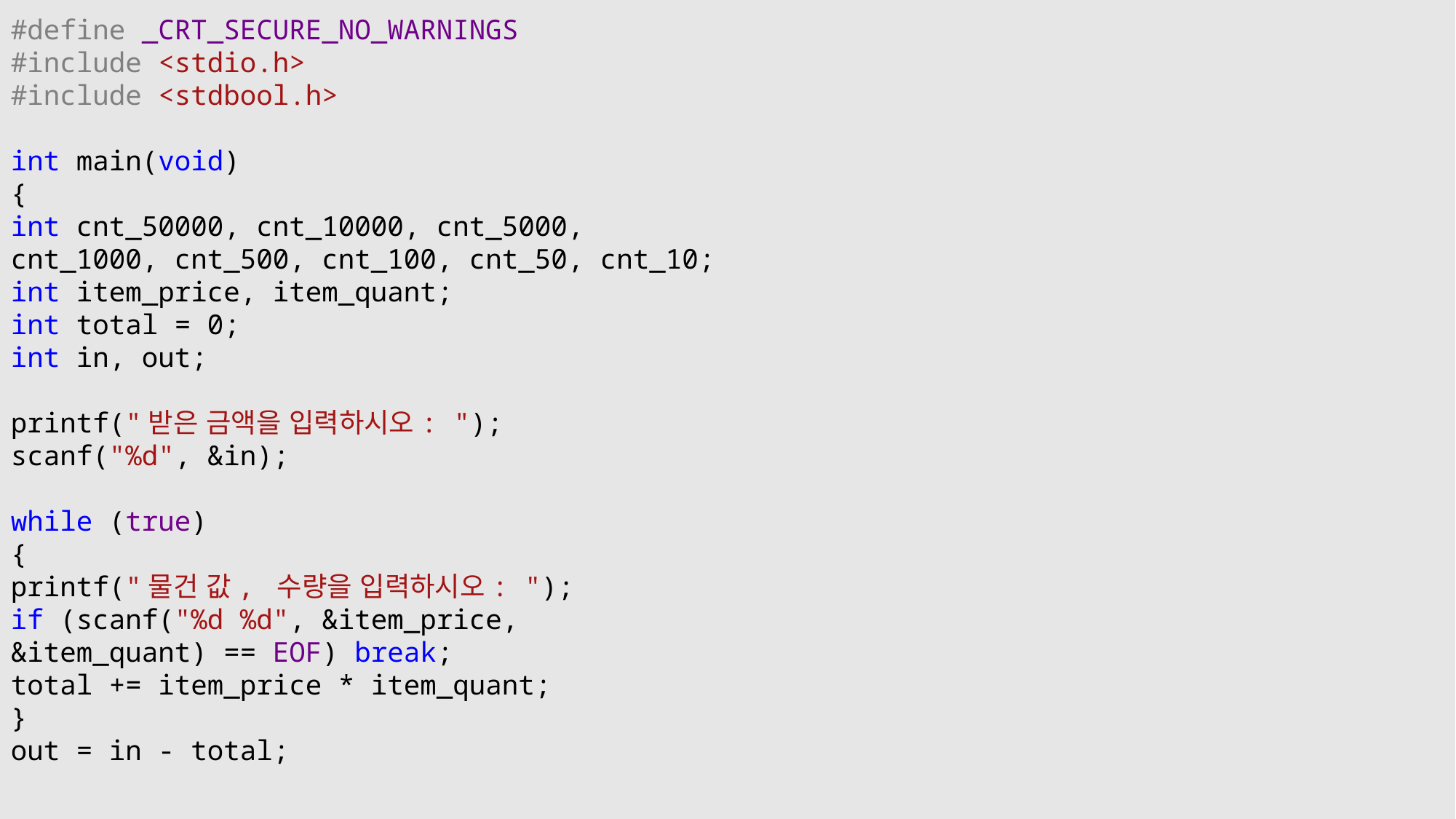

#define _CRT_SECURE_NO_WARNINGS
#include <stdio.h>
#include <stdbool.h>

int main(void)
{
int cnt_50000, cnt_10000, cnt_5000, cnt_1000, cnt_500, cnt_100, cnt_50, cnt_10;
int item_price, item_quant;
int total = 0;
int in, out;

printf("받은 금액을 입력하시오: ");
scanf("%d", &in);

while (true)
{
printf("물건 값, 수량을 입력하시오: ");
if (scanf("%d %d", &item_price, &item_quant) == EOF) break;
total += item_price * item_quant;
}
out = in - total;